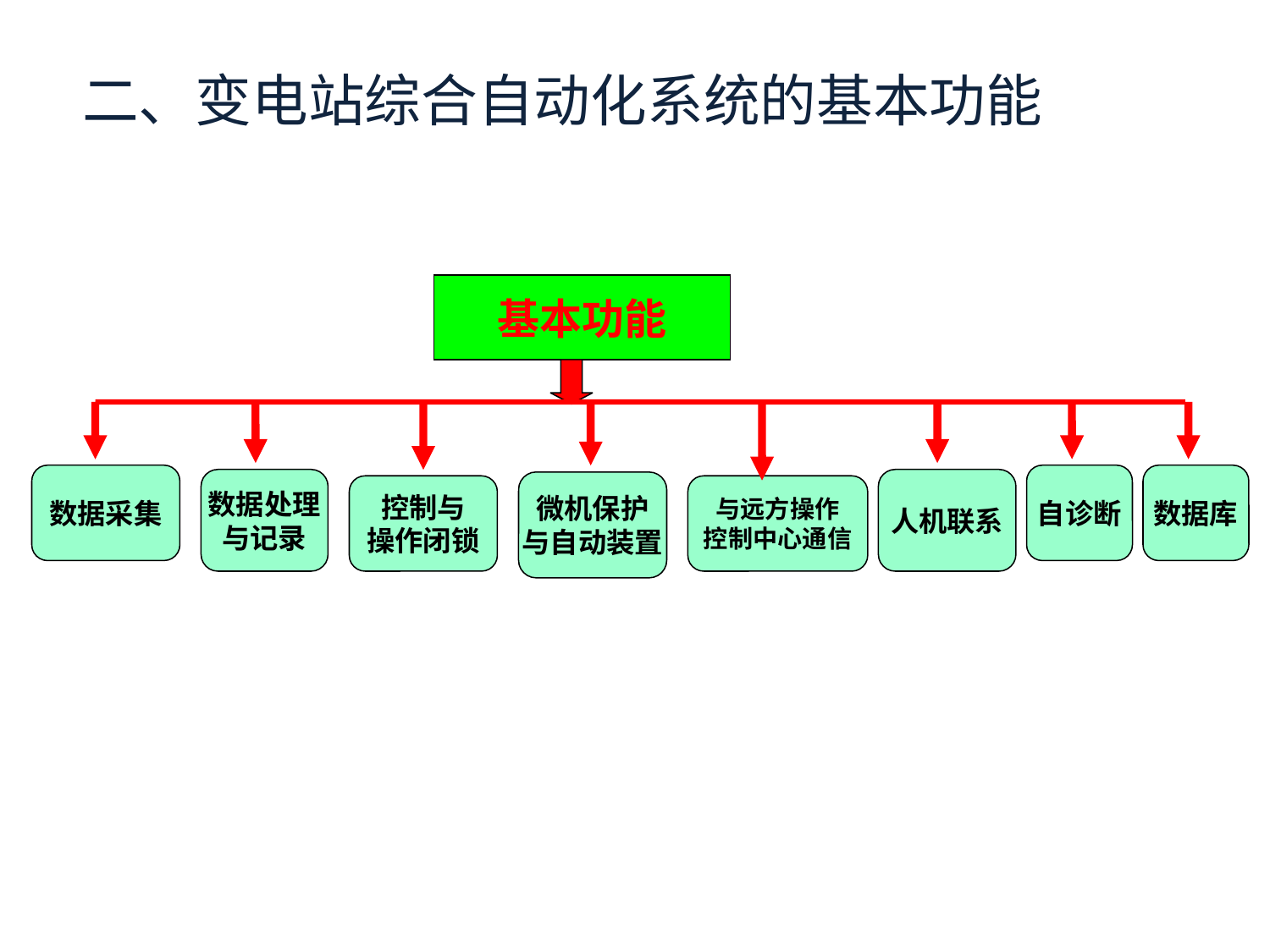

# 二、变电站综合自动化系统的基本功能
基本功能

数据采集

数据处理
与记录

微机保护
与自动装置

人机联系

自诊断

数据库
控制与
操作闭锁
与远方操作
控制中心通信